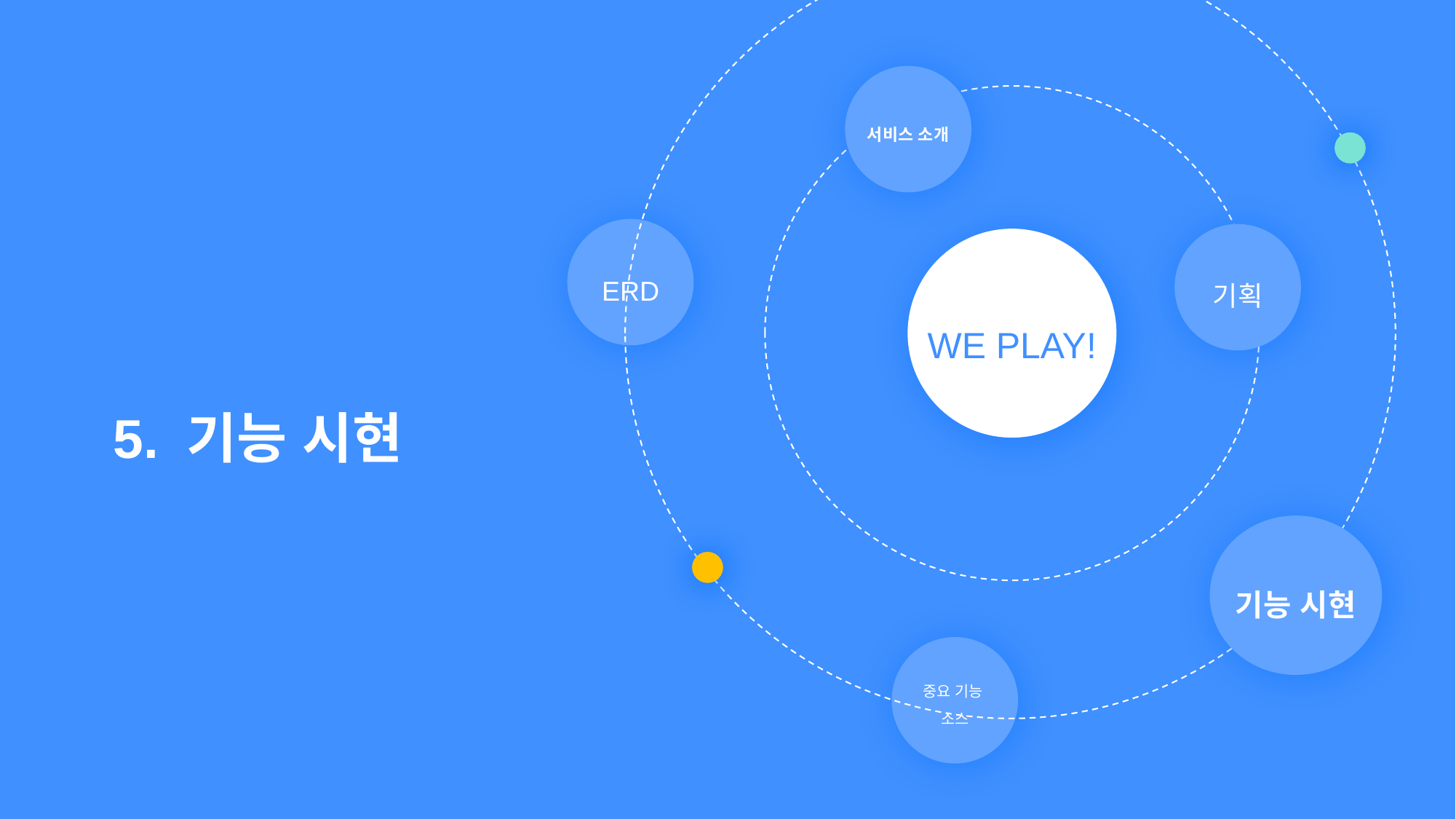

서비스 소개

ERD
기획
WE PLAY!
5. 기능 시현

기능 시현

중요 기능
소스